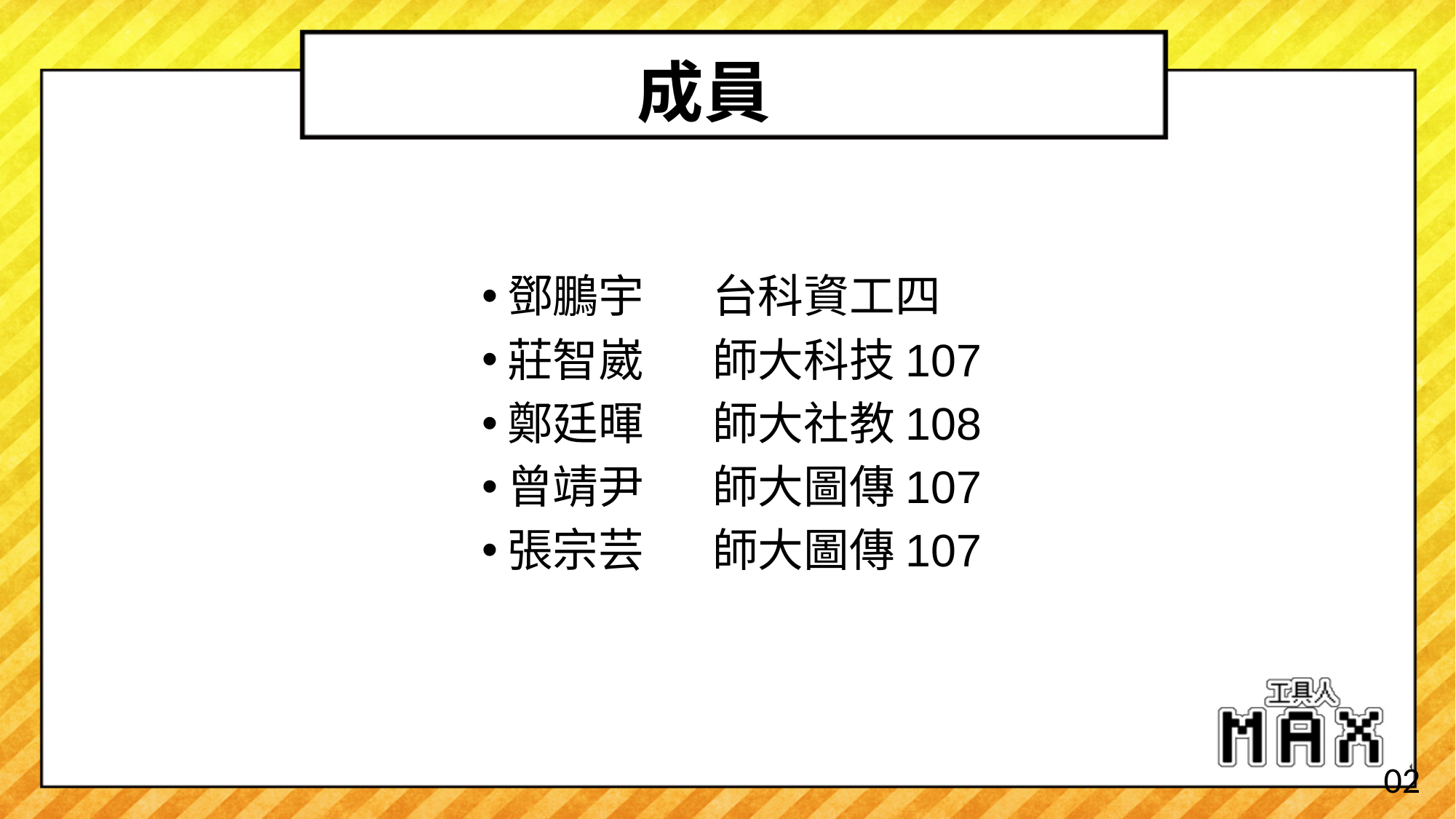

# 成員
鄧鵬宇	台科資工四
莊智崴	師大科技107
鄭廷暉 	師大社教108
曾靖尹 	師大圖傳107
張宗芸	師大圖傳107
02